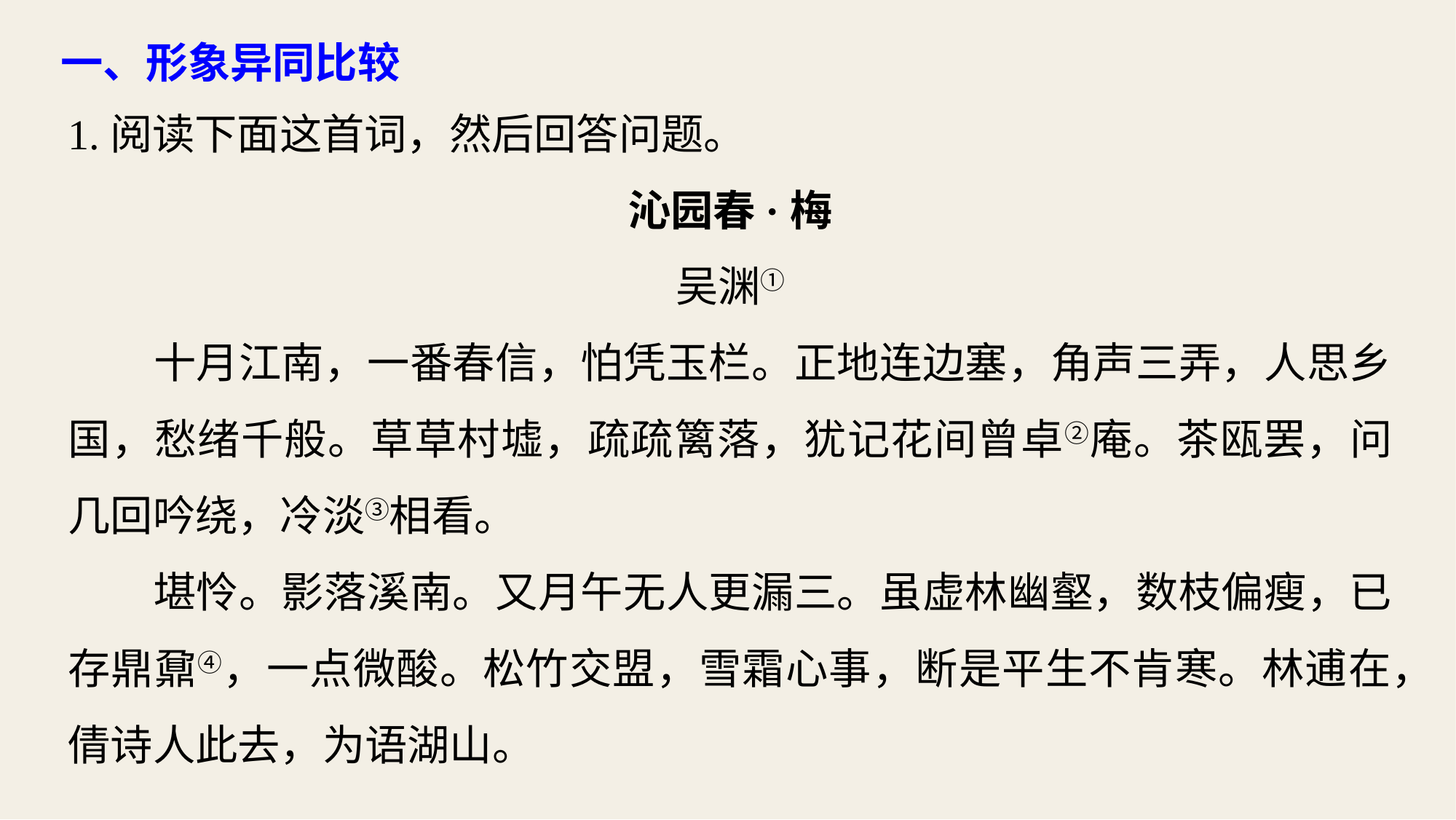

一、形象异同比较
1.阅读下面这首词，然后回答问题。
沁园春·梅
吴渊①
十月江南，一番春信，怕凭玉栏。正地连边塞，角声三弄，人思乡国，愁绪千般。草草村墟，疏疏篱落，犹记花间曾卓②庵。茶瓯罢，问几回吟绕，冷淡③相看。
堪怜。影落溪南。又月午无人更漏三。虽虚林幽壑，数枝偏瘦，已存鼎鼐④，一点微酸。松竹交盟，雪霜心事，断是平生不肯寒。林逋在，倩诗人此去，为语湖山。